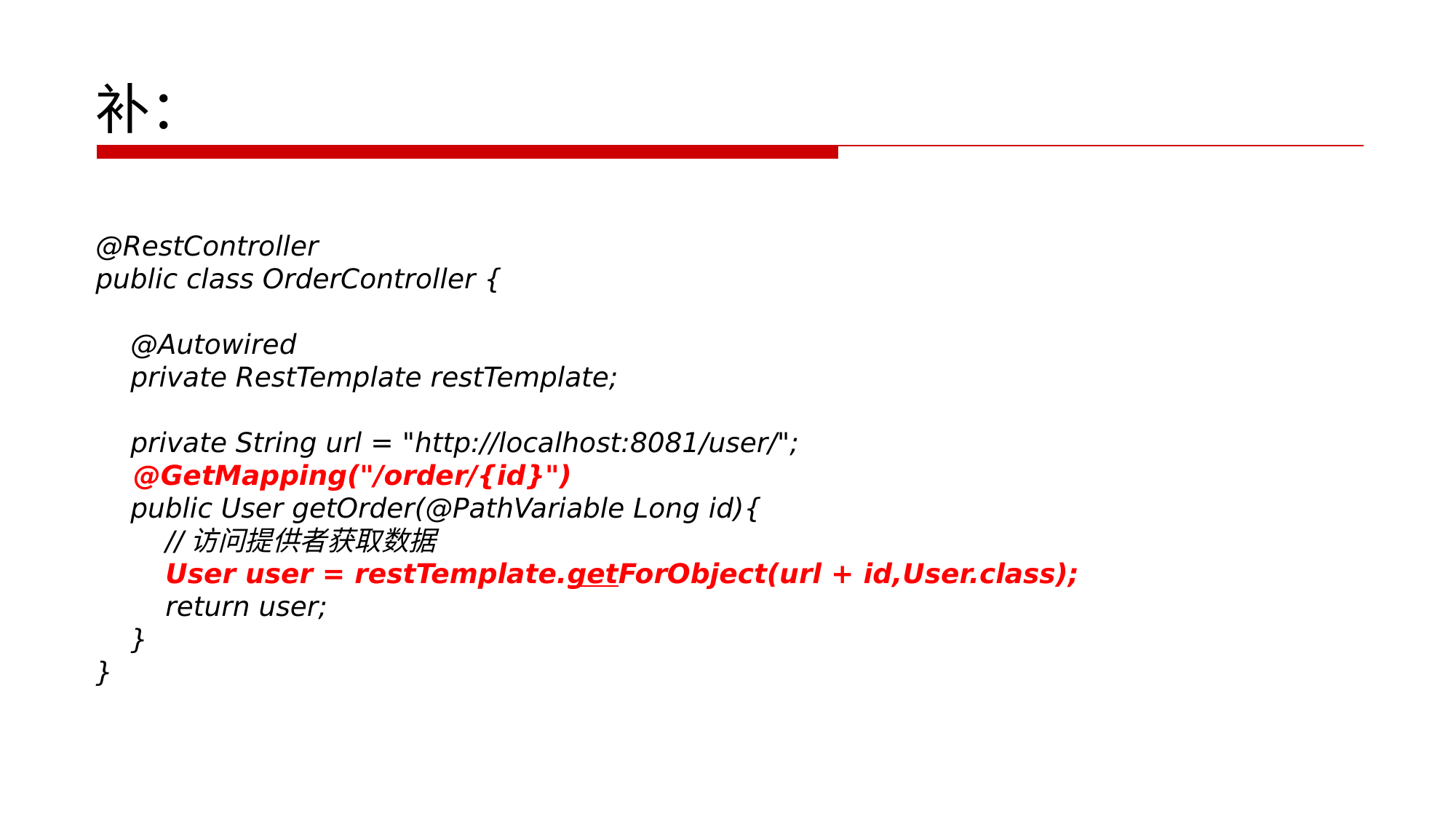

# 补：
@RestController
public class OrderController {

    @Autowired
    private RestTemplate restTemplate;

    private String url = "http://localhost:8081/user/";
    @GetMapping("/order/{id}")
    public User getOrder(@PathVariable Long id){
        //访问提供者获取数据
        User user = restTemplate.getForObject(url + id,User.class);
        return user;
    }
}